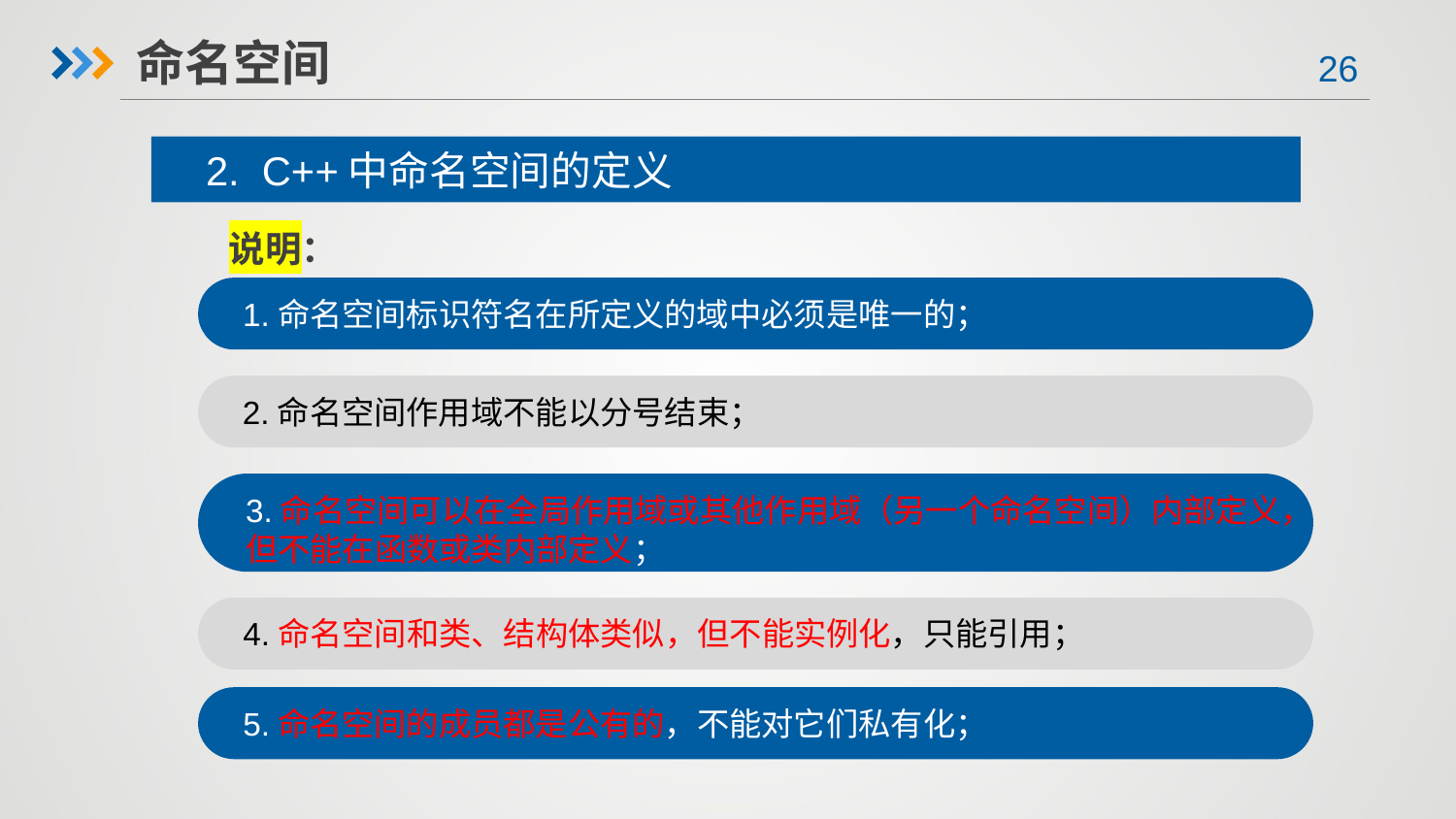

命名空间

2.  C++中命名空间的定义
说明：

1.命名空间标识符名在所定义的域中必须是唯一的；

2.命名空间作用域不能以分号结束；

3.命名空间可以在全局作用域或其他作用域（另一个命名空间）内部定义，但不能在函数或类内部定义；

4.命名空间和类、结构体类似，但不能实例化，只能引用；

5.命名空间的成员都是公有的，不能对它们私有化；